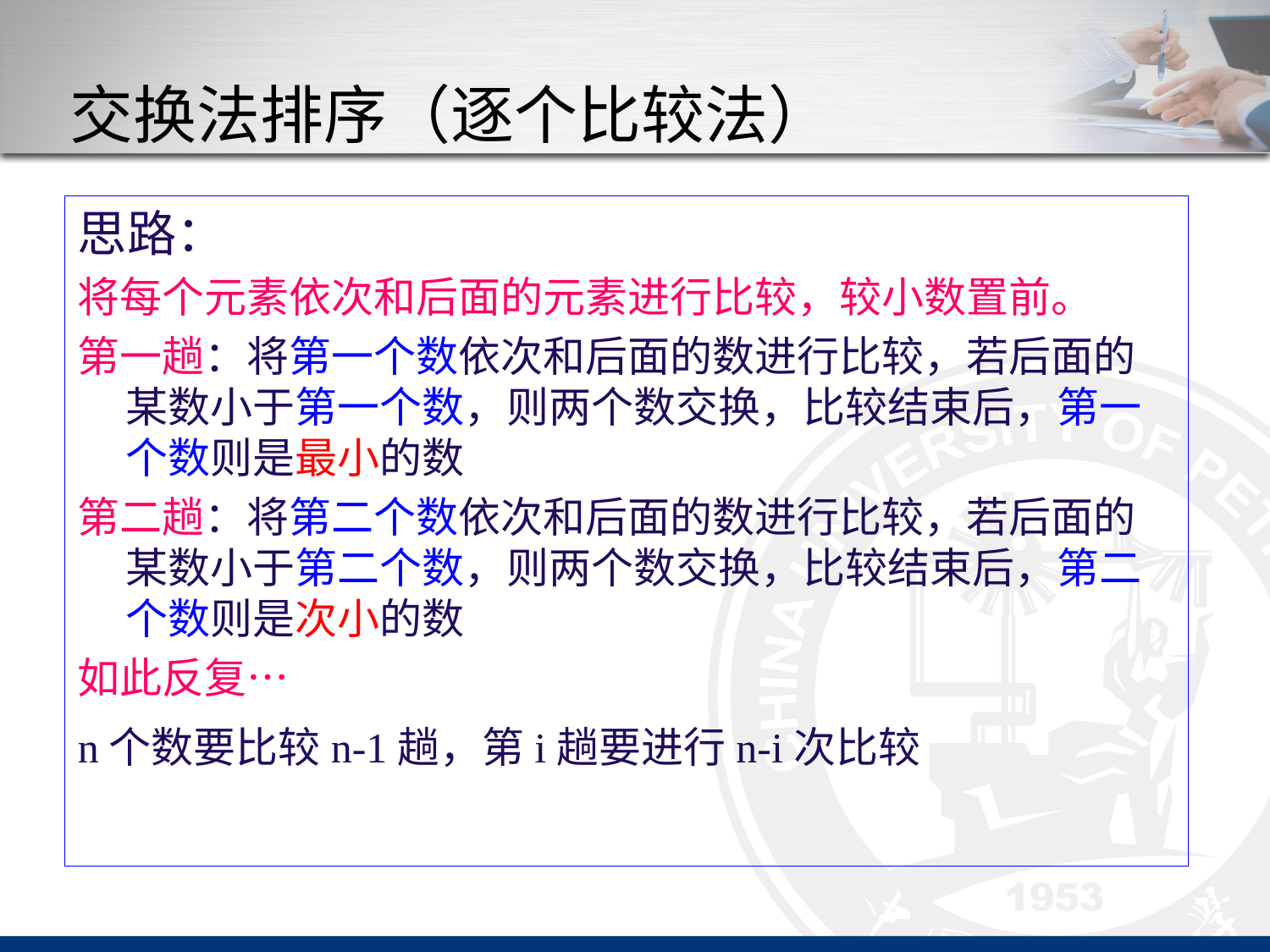

# 交换法排序（逐个比较法）
思路：
将每个元素依次和后面的元素进行比较，较小数置前。
第一趟：将第一个数依次和后面的数进行比较，若后面的某数小于第一个数，则两个数交换，比较结束后，第一个数则是最小的数
第二趟：将第二个数依次和后面的数进行比较，若后面的某数小于第二个数，则两个数交换，比较结束后，第二个数则是次小的数
如此反复…
n个数要比较n-1趟，第i趟要进行n-i次比较